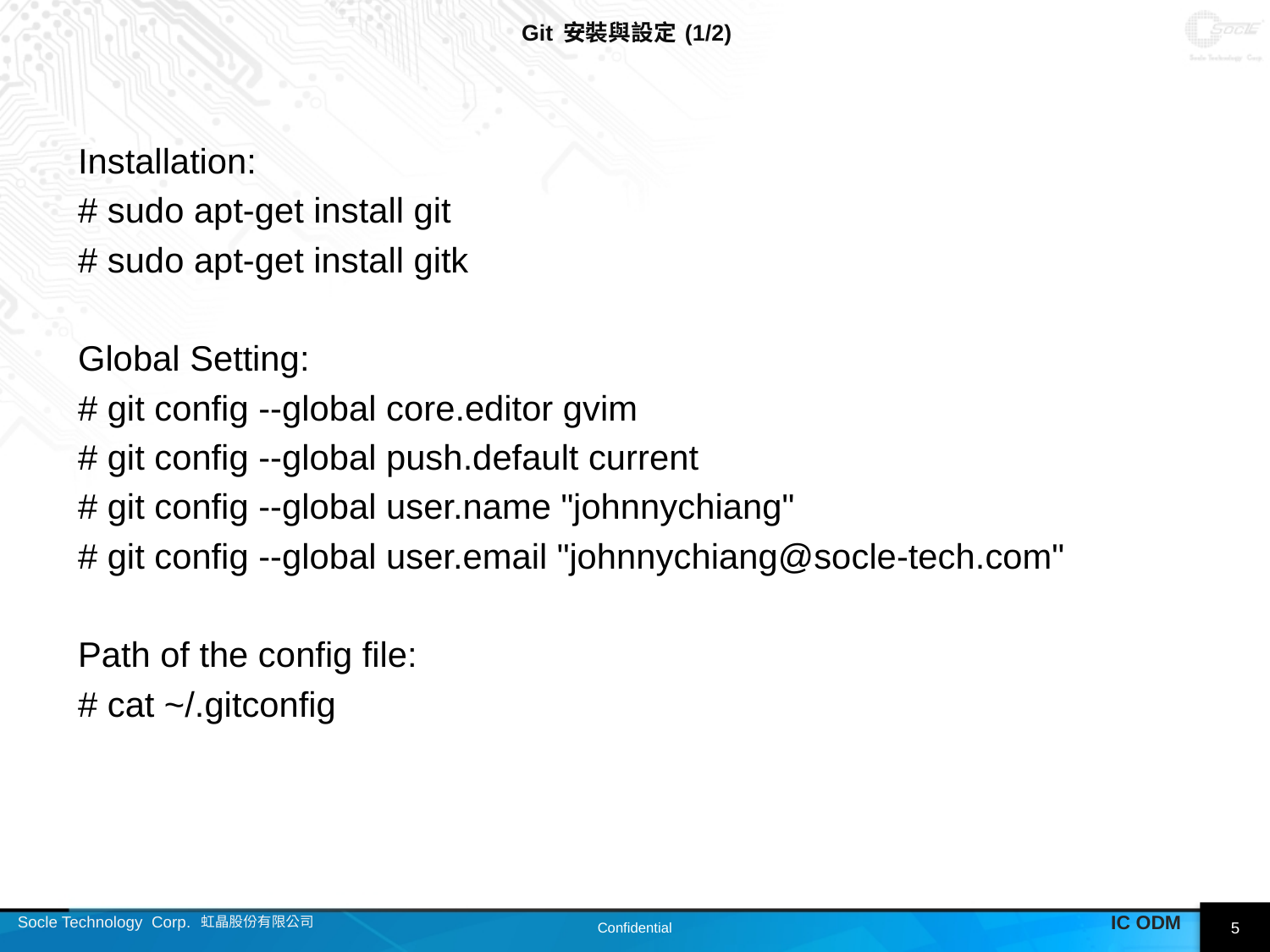

# Git 安裝與設定 (1/2)
Installation:
# sudo apt-get install git
# sudo apt-get install gitk

Global Setting:
# git config --global core.editor gvim
# git config --global push.default current
# git config --global user.name "johnnychiang"
# git config --global user.email "johnnychiang@socle-tech.com"

Path of the config file:
# cat ~/.gitconfig